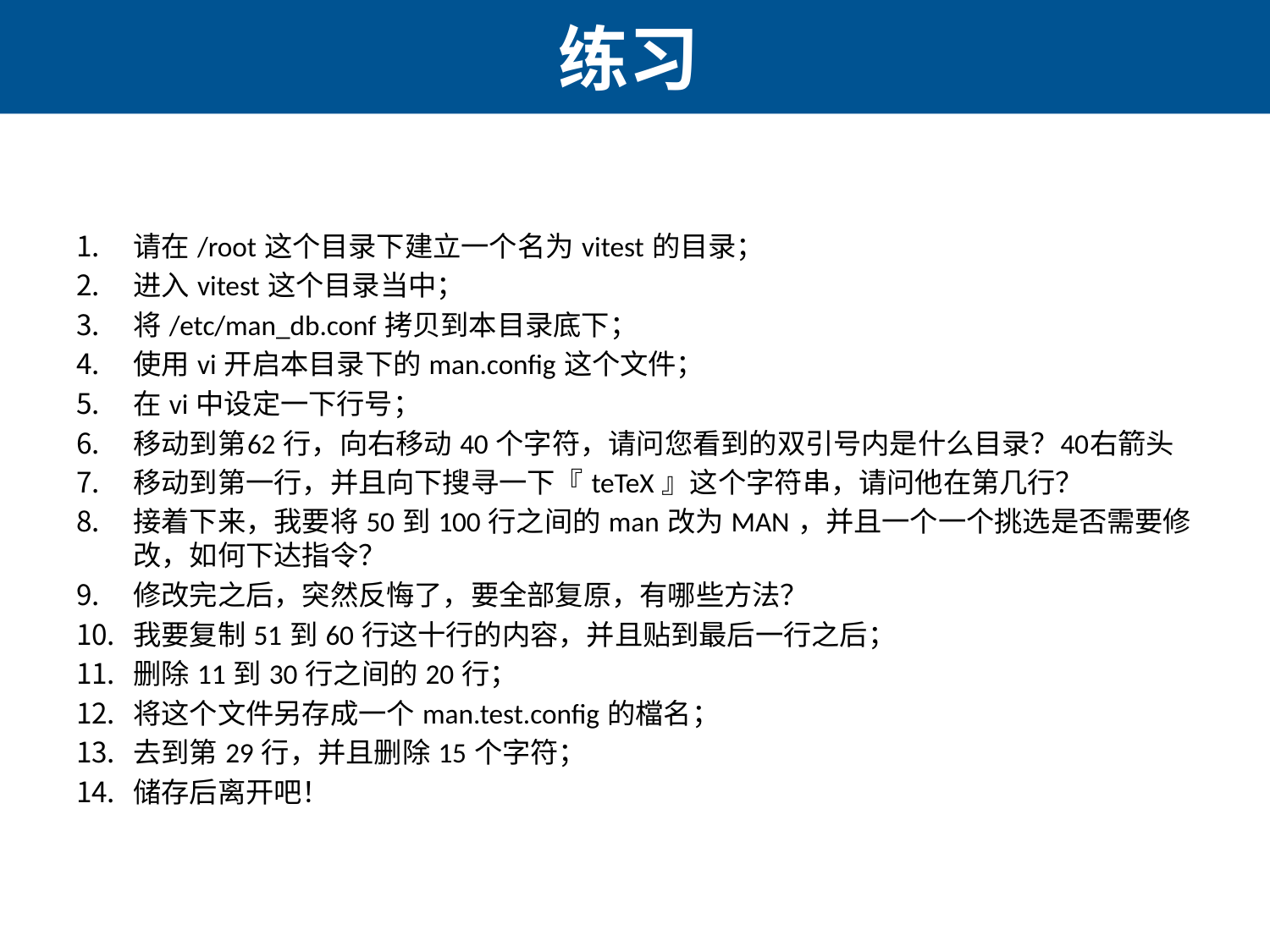

# 练习
请在 /root 这个目录下建立一个名为 vitest 的目录；
进入 vitest 这个目录当中；
将 /etc/man_db.conf 拷贝到本目录底下；
使用 vi 开启本目录下的 man.config 这个文件；
在 vi 中设定一下行号；
移动到第62 行，向右移动 40 个字符，请问您看到的双引号内是什么目录？40右箭头
移动到第一行，并且向下搜寻一下『 teTeX 』这个字符串，请问他在第几行？
接着下来，我要将 50 到 100 行之间的 man 改为 MAN ，并且一个一个挑选是否需要修改，如何下达指令？
修改完之后，突然反悔了，要全部复原，有哪些方法？
我要复制 51 到 60 行这十行的内容，并且贴到最后一行之后；
删除 11 到 30 行之间的 20 行；
将这个文件另存成一个 man.test.config 的檔名；
去到第 29 行，并且删除 15 个字符；
储存后离开吧！